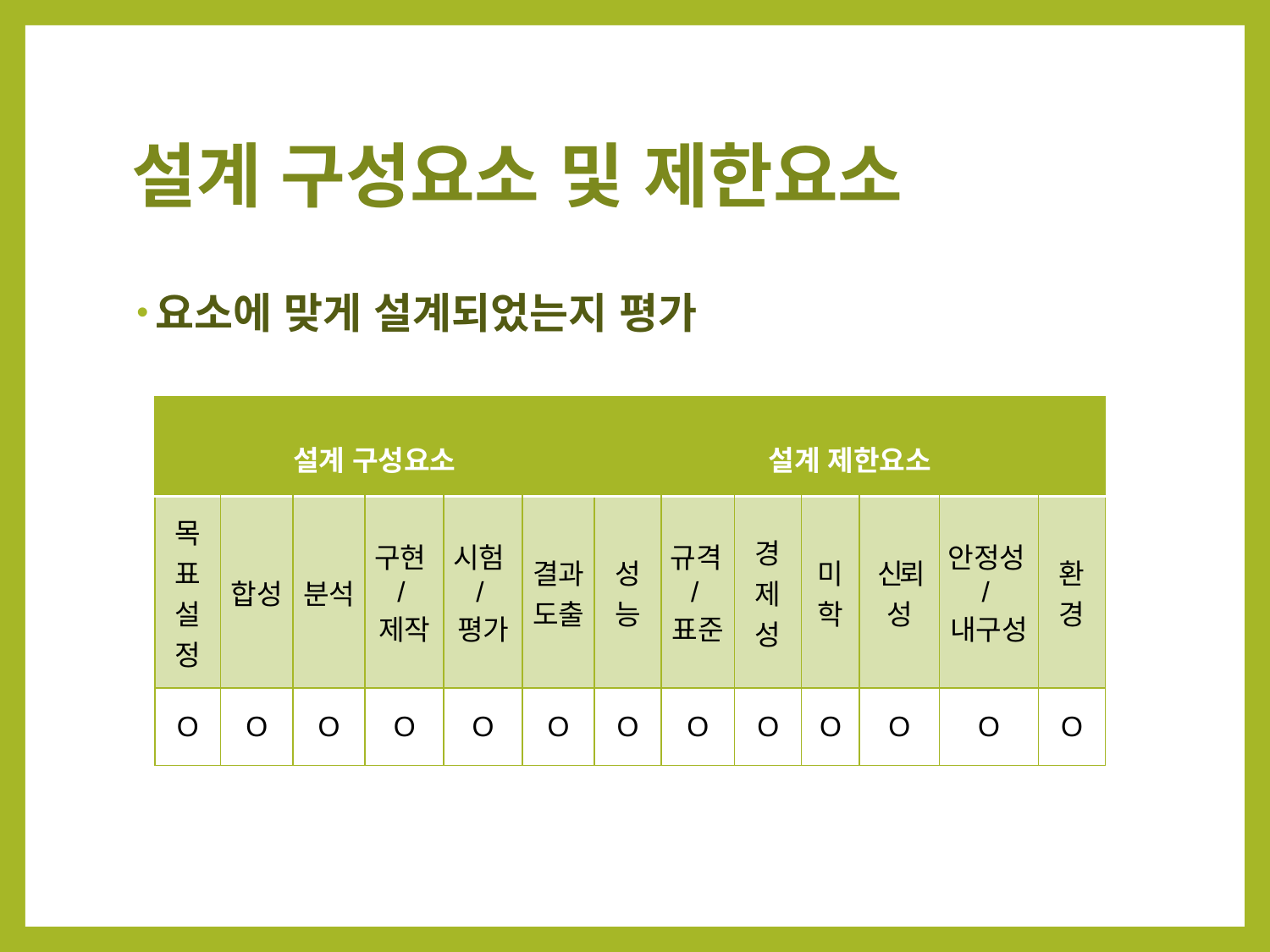

# 설계 구성요소 및 제한요소
요소에 맞게 설계되었는지 평가
| 설계 구성요소 |  |  |  |  |  | 설계 제한요소 |  |  |  |  |  |  |
| --- | --- | --- | --- | --- | --- | --- | --- | --- | --- | --- | --- | --- |
| 목표 설정 | 합성 | 분석 | 구현/제작 | 시험/평가 | 결과 도출 | 성능 | 규격/표준 | 경제성 | 미학 | 신뢰성 | 안정성/내구성 | 환경 |
| O | O | O | O | O | O | O | O | O | O | O | O | O |